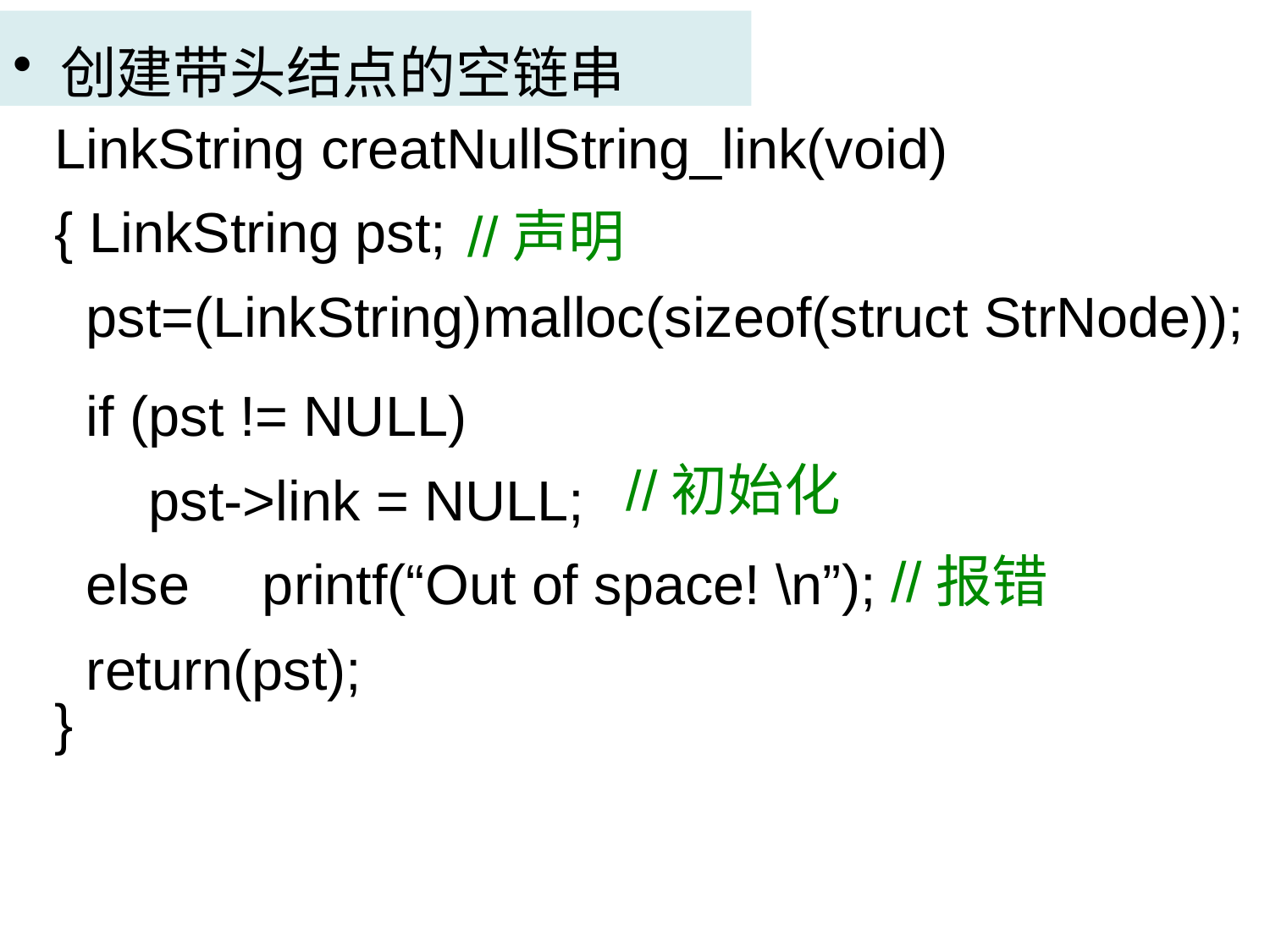

创建带头结点的空链串
LinkString creatNullString_link(void)
{ LinkString pst;
//声明
  pst=(LinkString)malloc(sizeof(struct StrNode));
  if (pst != NULL)
      pst->link = NULL;
//初始化
  else
printf(“Out of space! \n”);
//报错
  return(pst);
}